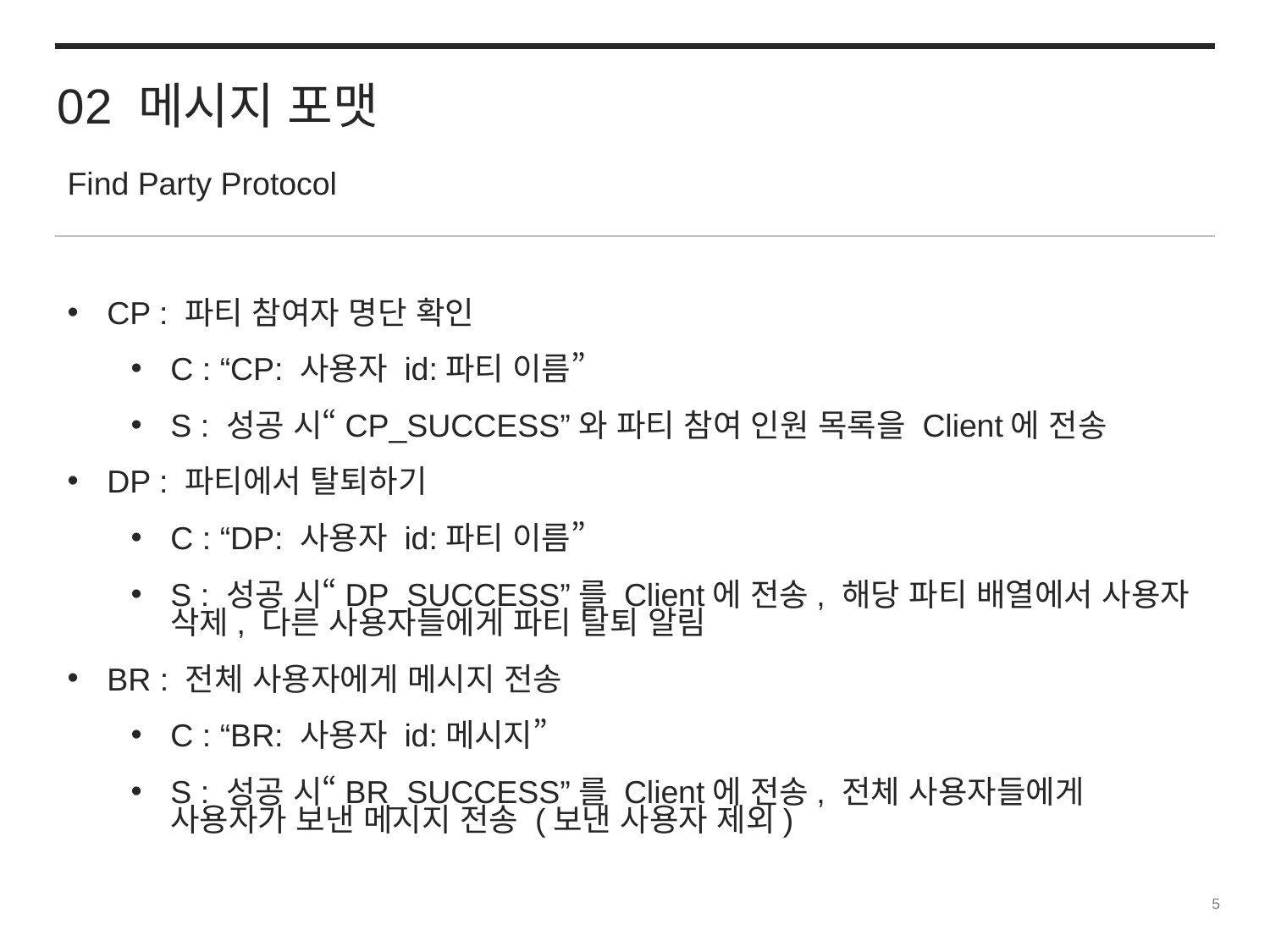

02 메시지 포맷
Find Party Protocol
CP : 파티 참여자 명단 확인

C : “CP: 사용자 id:파티 이름”

S : 성공 시“CP_SUCCESS”와 파티 참여 인원 목록을 Client에 전송

DP : 파티에서 탈퇴하기

C : “DP: 사용자 id:파티 이름”

S : 성공 시“DP_SUCCESS”를 Client에 전송, 해당 파티 배열에서 사용자 삭제, 다른 사용자들에게 파티 탈퇴 알림

BR : 전체 사용자에게 메시지 전송

C : “BR: 사용자 id:메시지”

S : 성공 시“BR_SUCCESS”를 Client에 전송, 전체 사용자들에게 사용자가 보낸 메시지 전송 (보낸 사용자 제외)